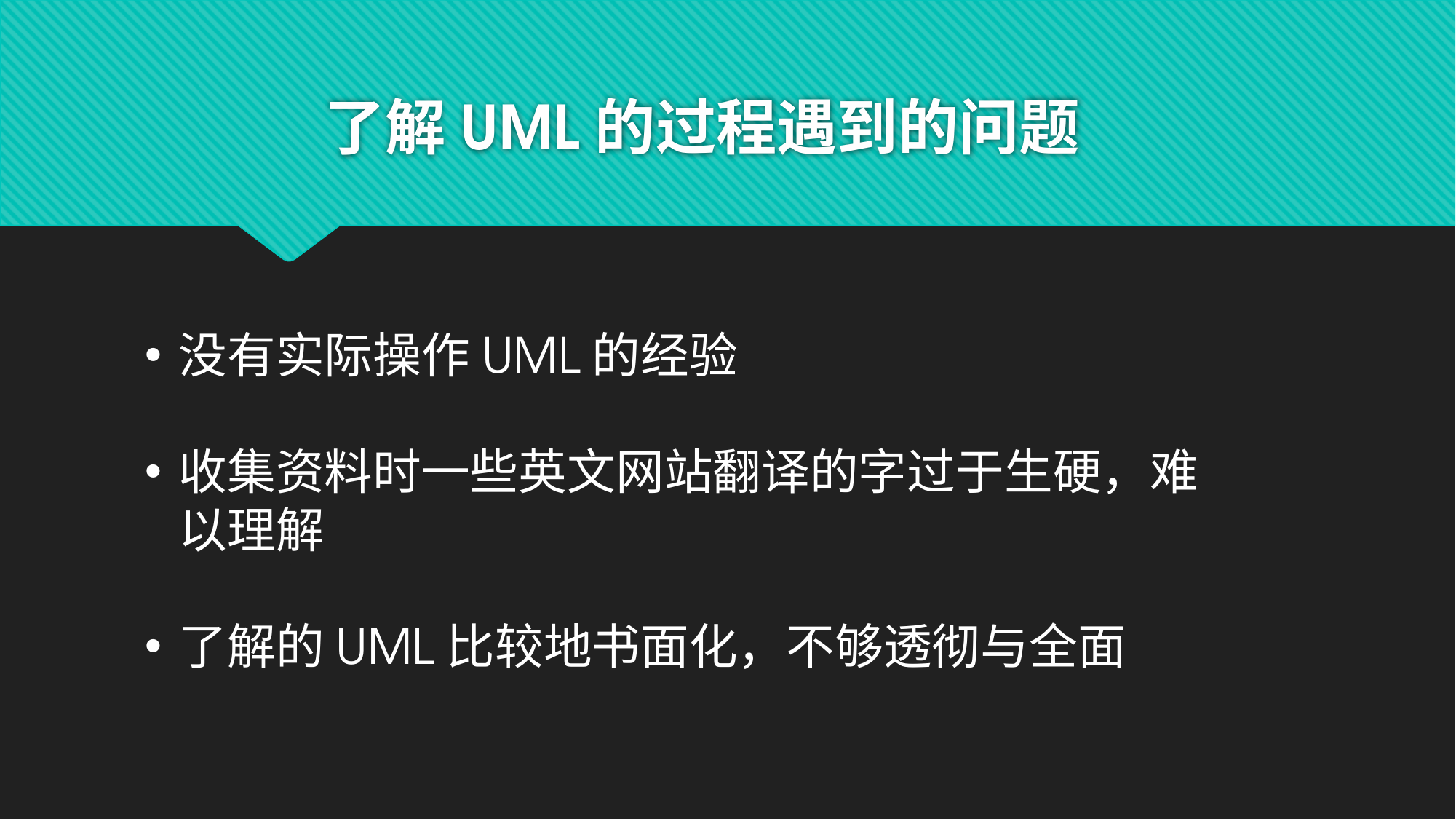

# 了解UML的过程遇到的问题
没有实际操作UML的经验

收集资料时一些英文网站翻译的字过于生硬，难以理解

了解的UML比较地书面化，不够透彻与全面